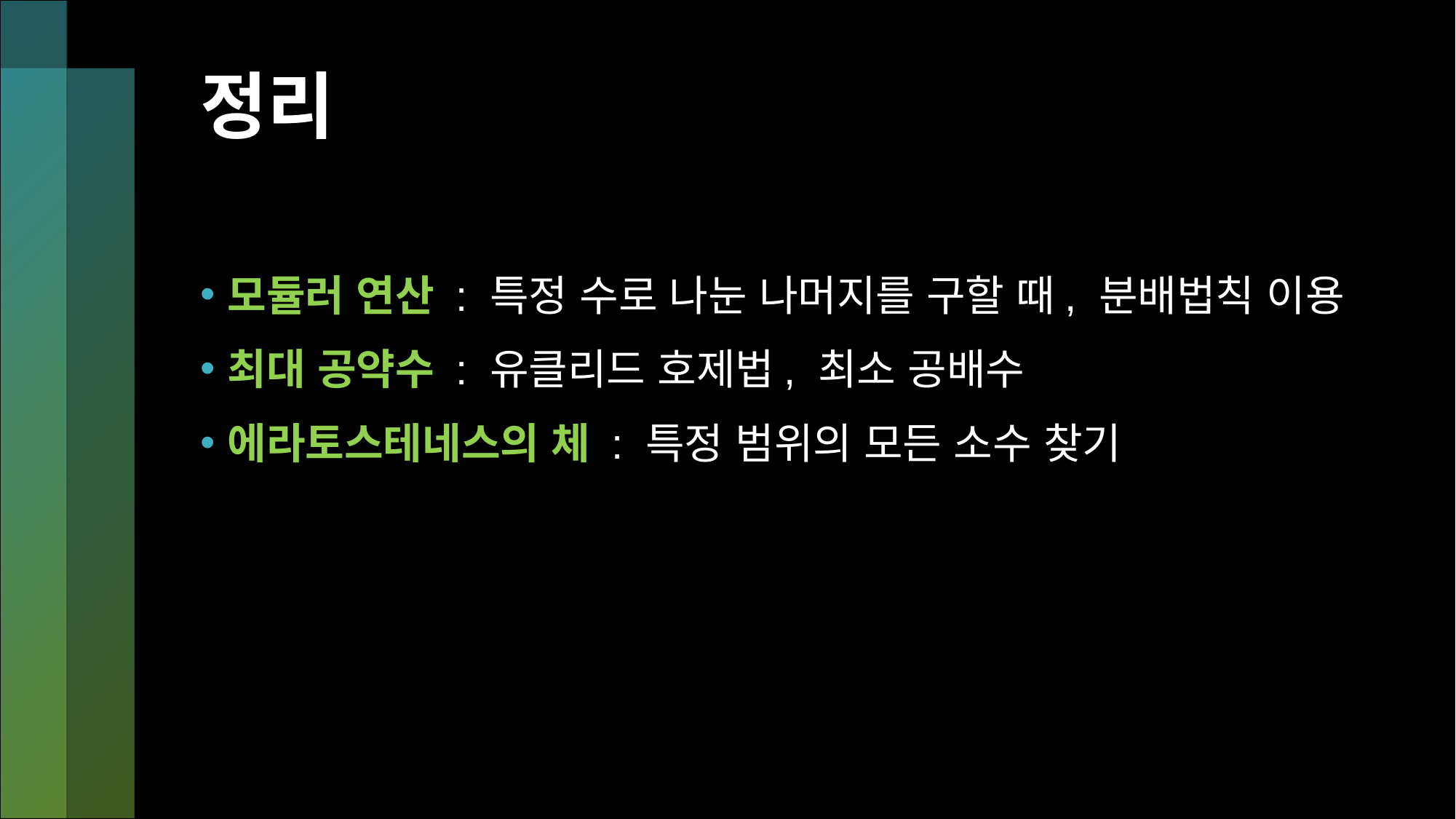

# 정리
모듈러 연산 : 특정 수로 나눈 나머지를 구할 때, 분배법칙 이용
최대 공약수 : 유클리드 호제법, 최소 공배수
에라토스테네스의 체 : 특정 범위의 모든 소수 찾기